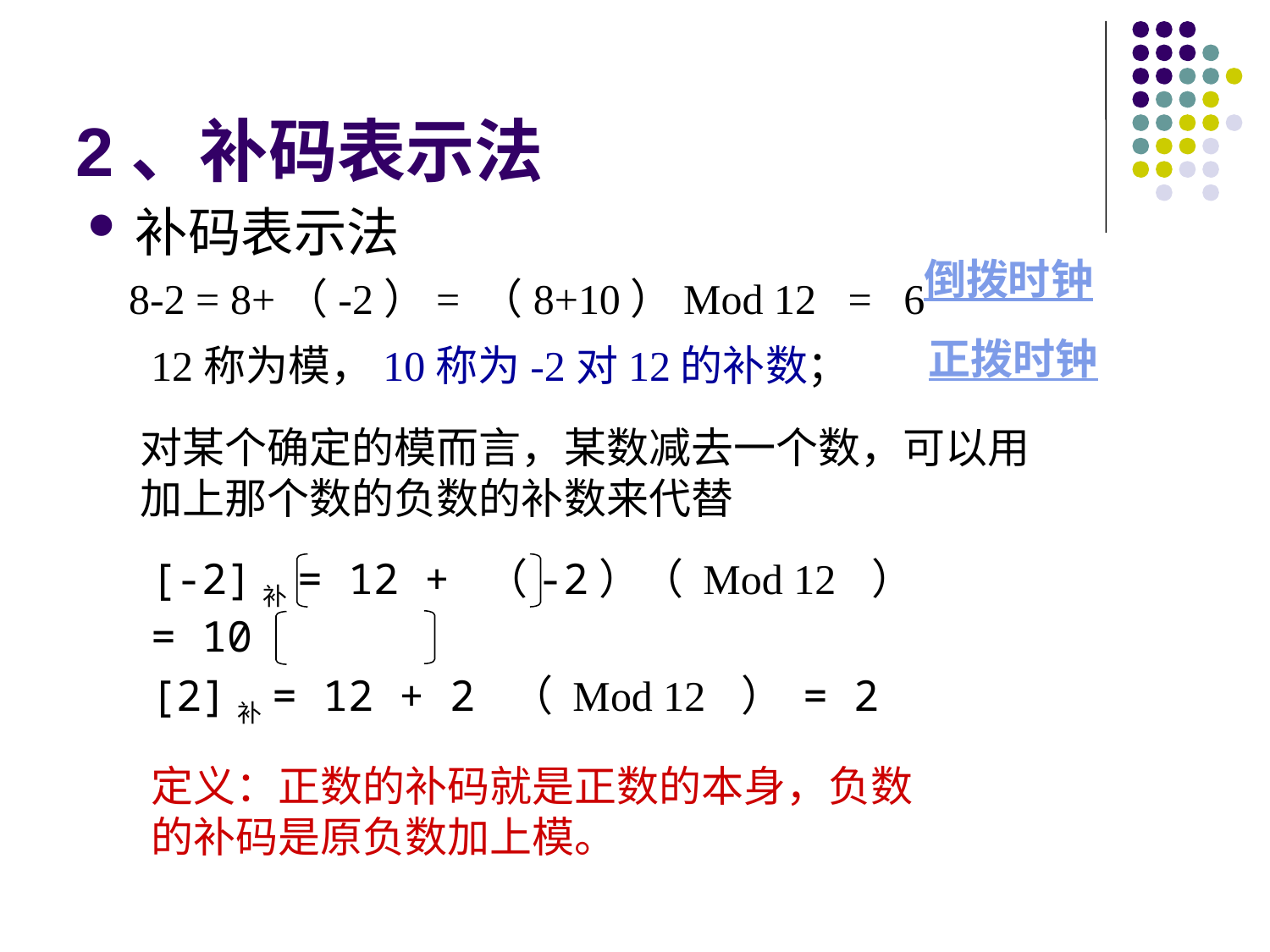

# 2、补码表示法
补码表示法
   8-2 = 8+（-2）= （8+10）Mod 12   =   6
      12称为模，10称为-2对12的补数；

倒拨时钟
正拨时钟
对某个确定的模而言，某数减去一个数，可以用加上那个数的负数的补数来代替
[-2]补= 12 + （-2）（ Mod 12 ）= 10
[2]补= 12 + 2 （ Mod 12 ） = 2

定义：正数的补码就是正数的本身，负数的补码是原负数加上模。

29